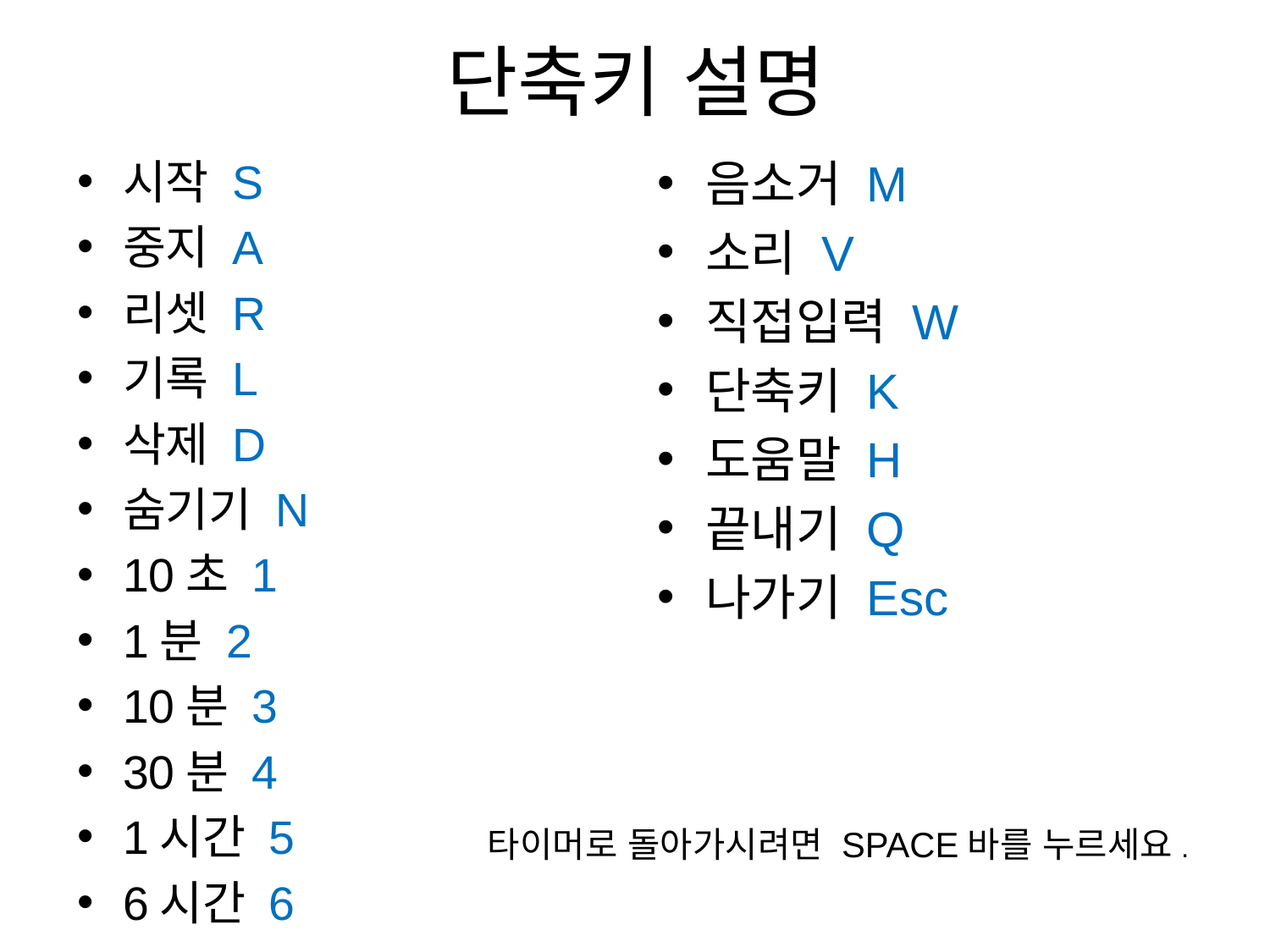

# 단축키 설명
시작 S
중지 A
리셋 R
기록 L
삭제 D
숨기기 N
10초 1
1분 2
10분 3
30분 4
1시간 5
6시간 6
음소거 M
소리 V
직접입력 W
단축키 K
도움말 H
끝내기 Q
나가기 Esc
타이머로 돌아가시려면 SPACE바를 누르세요.